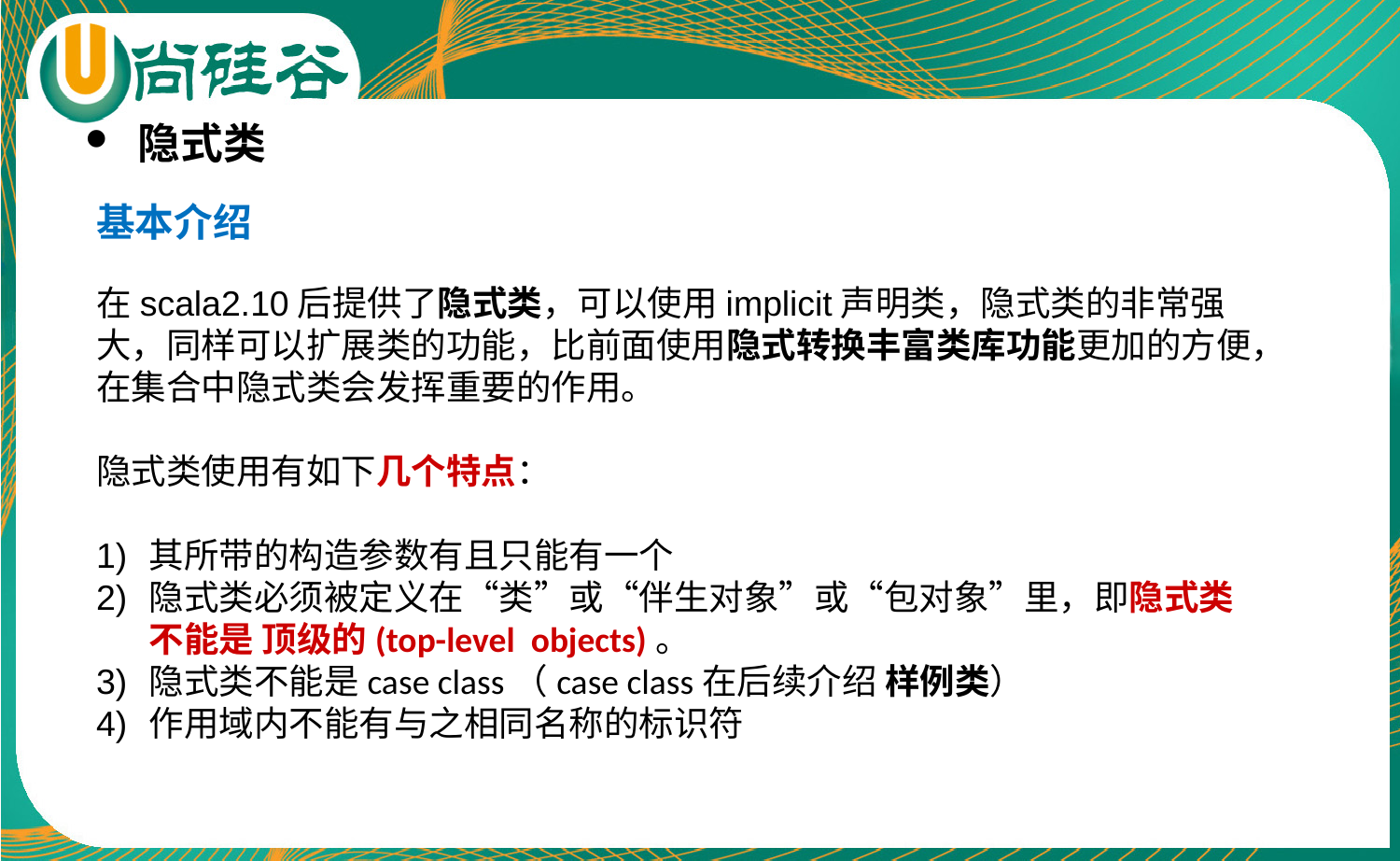

隐式类

基本介绍

在scala2.10后提供了隐式类，可以使用implicit声明类，隐式类的非常强大，同样可以扩展类的功能，比前面使用隐式转换丰富类库功能更加的方便，在集合中隐式类会发挥重要的作用。

隐式类使用有如下几个特点：

其所带的构造参数有且只能有一个
隐式类必须被定义在“类”或“伴生对象”或“包对象”里，即隐式类不能是 顶级的(top-level  objects)。
隐式类不能是case class（case class在后续介绍 样例类）
作用域内不能有与之相同名称的标识符